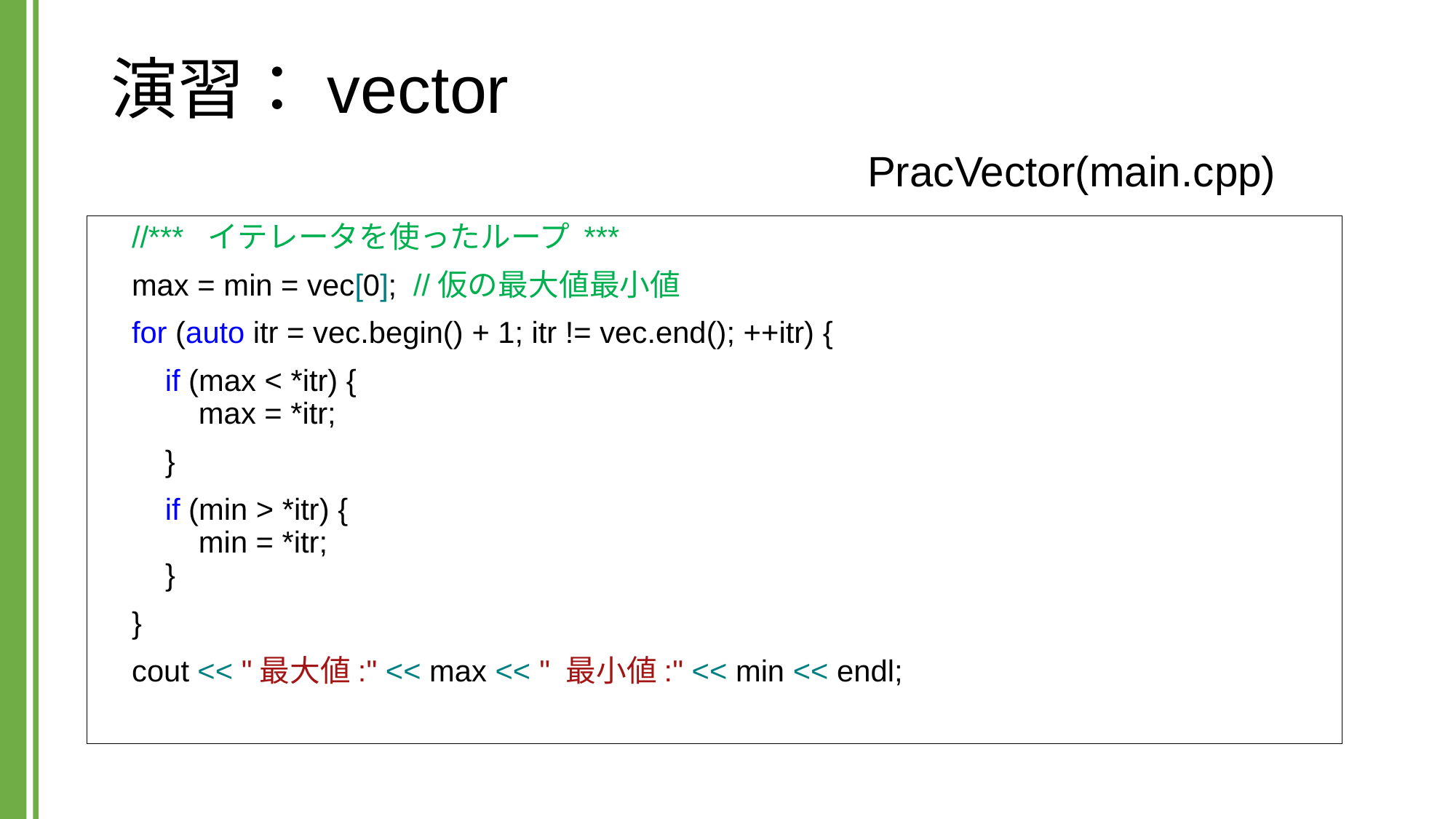

# 演習：vector
PracVector(main.cpp)
    //***  イテレータを使ったループ ***
    max = min = vec[0];  //仮の最大値最小値
    for (auto itr = vec.begin() + 1; itr != vec.end(); ++itr) {
        if (max < *itr) {
            max = *itr;
        }
        if (min > *itr) {
            min = *itr;
        }
    }
    cout << "最大値:" << max << " 最小値:" << min << endl;